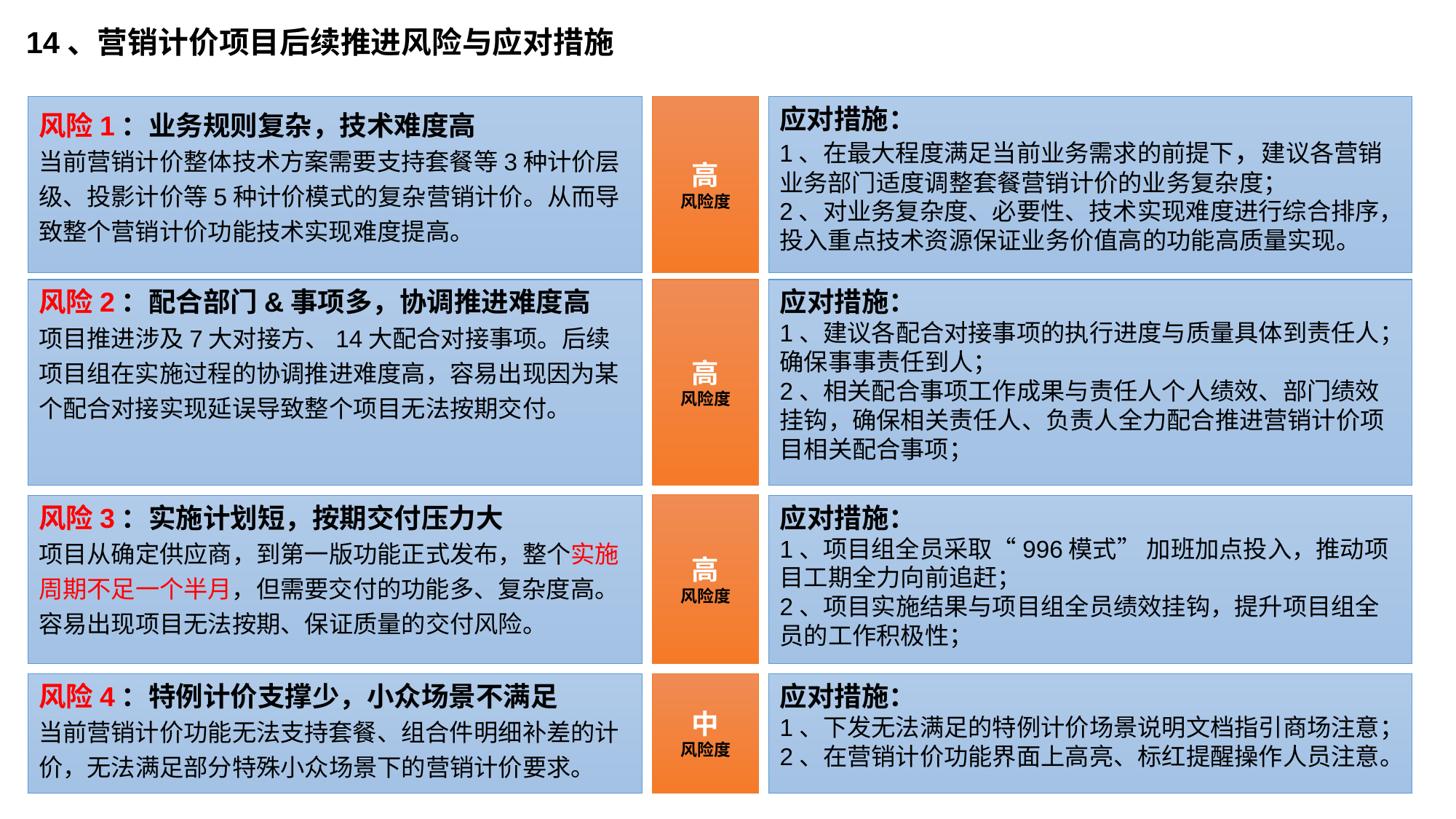

14、营销计价项目后续推进风险与应对措施
风险1：业务规则复杂，技术难度高
当前营销计价整体技术方案需要支持套餐等3种计价层级、投影计价等5种计价模式的复杂营销计价。从而导致整个营销计价功能技术实现难度提高。
高
风险度
应对措施：
1、在最大程度满足当前业务需求的前提下，建议各营销业务部门适度调整套餐营销计价的业务复杂度；
2、对业务复杂度、必要性、技术实现难度进行综合排序，投入重点技术资源保证业务价值高的功能高质量实现。
风险2：配合部门&事项多，协调推进难度高
项目推进涉及7大对接方、14大配合对接事项。后续项目组在实施过程的协调推进难度高，容易出现因为某个配合对接实现延误导致整个项目无法按期交付。
高
风险度
应对措施：
1、建议各配合对接事项的执行进度与质量具体到责任人；确保事事责任到人；
2、相关配合事项工作成果与责任人个人绩效、部门绩效挂钩，确保相关责任人、负责人全力配合推进营销计价项目相关配合事项；
高
风险度
风险3：实施计划短，按期交付压力大
项目从确定供应商，到第一版功能正式发布，整个实施周期不足一个半月，但需要交付的功能多、复杂度高。容易出现项目无法按期、保证质量的交付风险。
应对措施：
1、项目组全员采取“996模式” 加班加点投入，推动项目工期全力向前追赶；
2、项目实施结果与项目组全员绩效挂钩，提升项目组全员的工作积极性；
中
风险度
风险4：特例计价支撑少，小众场景不满足
当前营销计价功能无法支持套餐、组合件明细补差的计价，无法满足部分特殊小众场景下的营销计价要求。
应对措施：
1、下发无法满足的特例计价场景说明文档指引商场注意；
2、在营销计价功能界面上高亮、标红提醒操作人员注意。